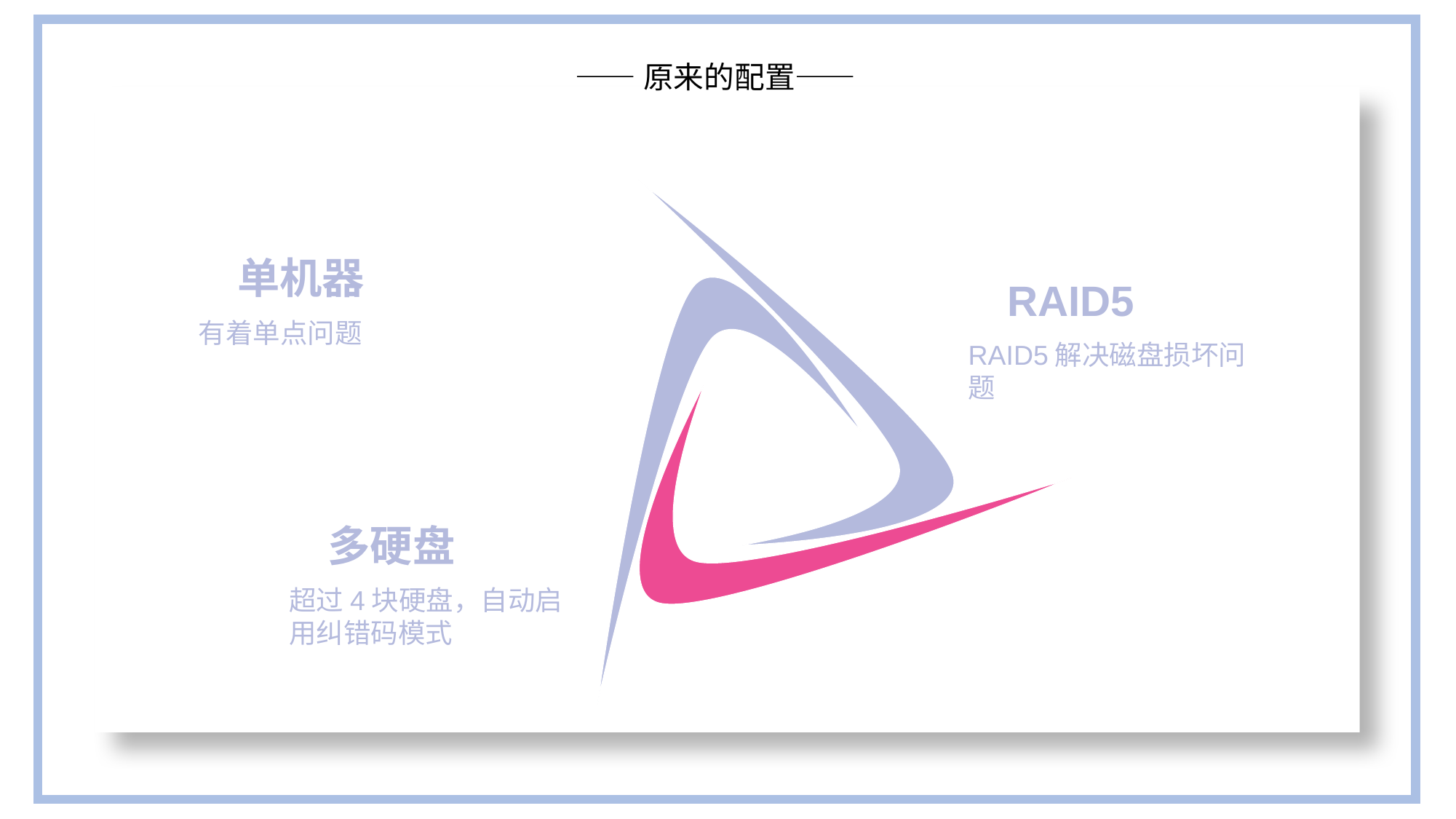

——原来的配置——

单机器

RAID5
有着单点问题
RAID5解决磁盘损坏问题

多硬盘
超过4块硬盘，自动启用纠错码模式